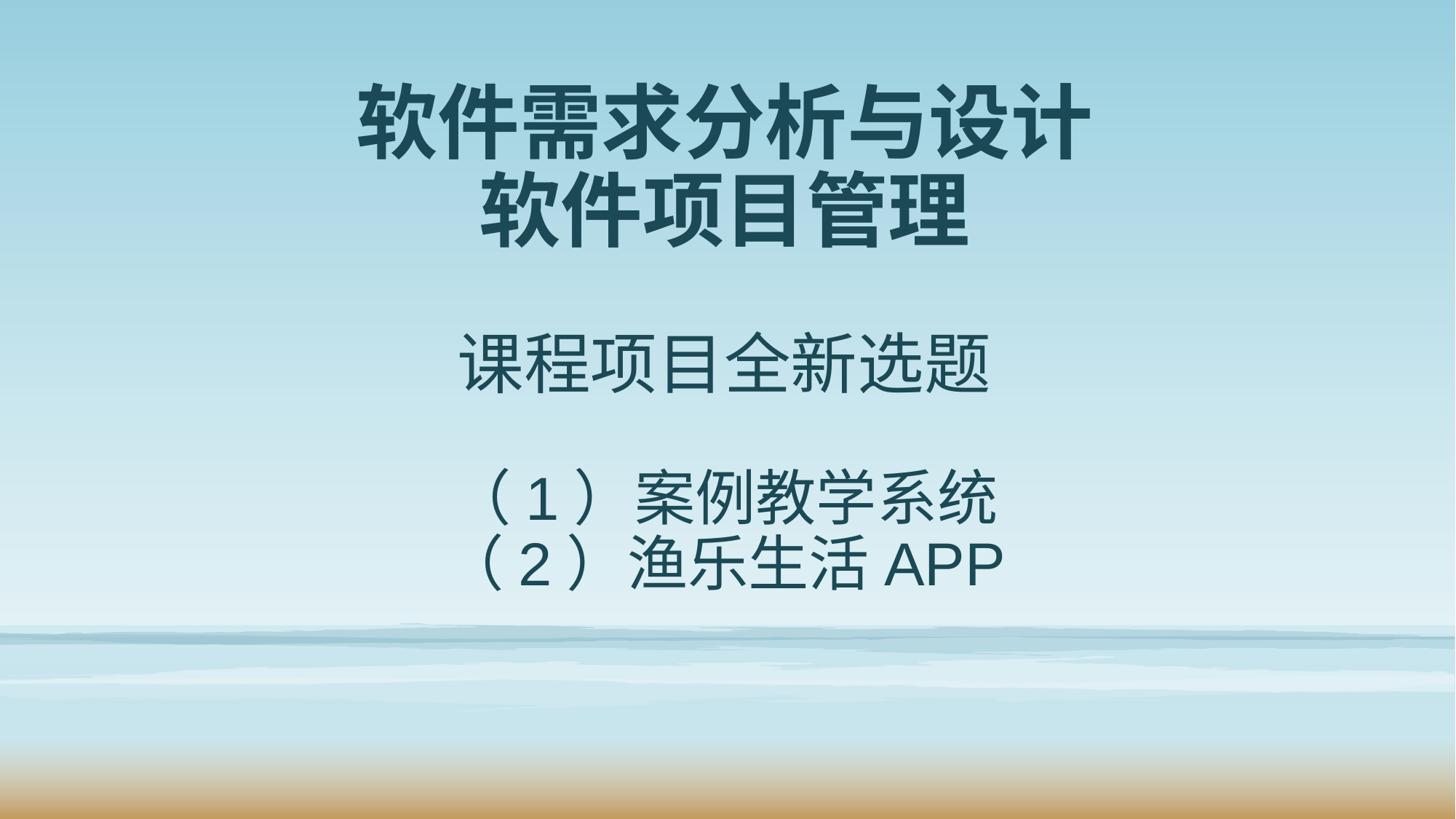

# 软件需求分析与设计 软件项目管理 课程项目全新选题 （1）案例教学系统 （2）渔乐生活APP